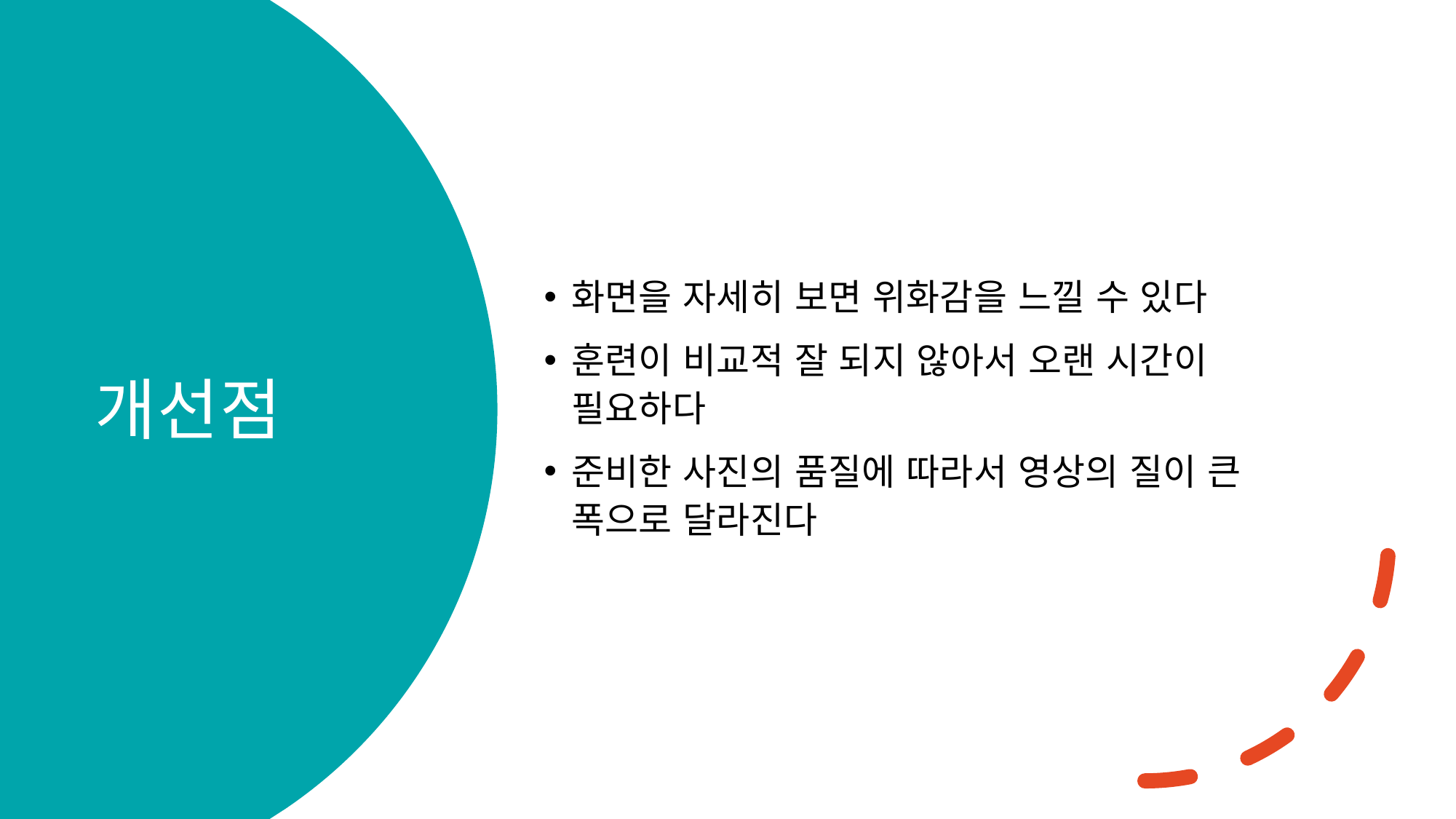

화면을 자세히 보면 위화감을 느낄 수 있다
훈련이 비교적 잘 되지 않아서 오랜 시간이 필요하다
준비한 사진의 품질에 따라서 영상의 질이 큰 폭으로 달라진다
# 개선점